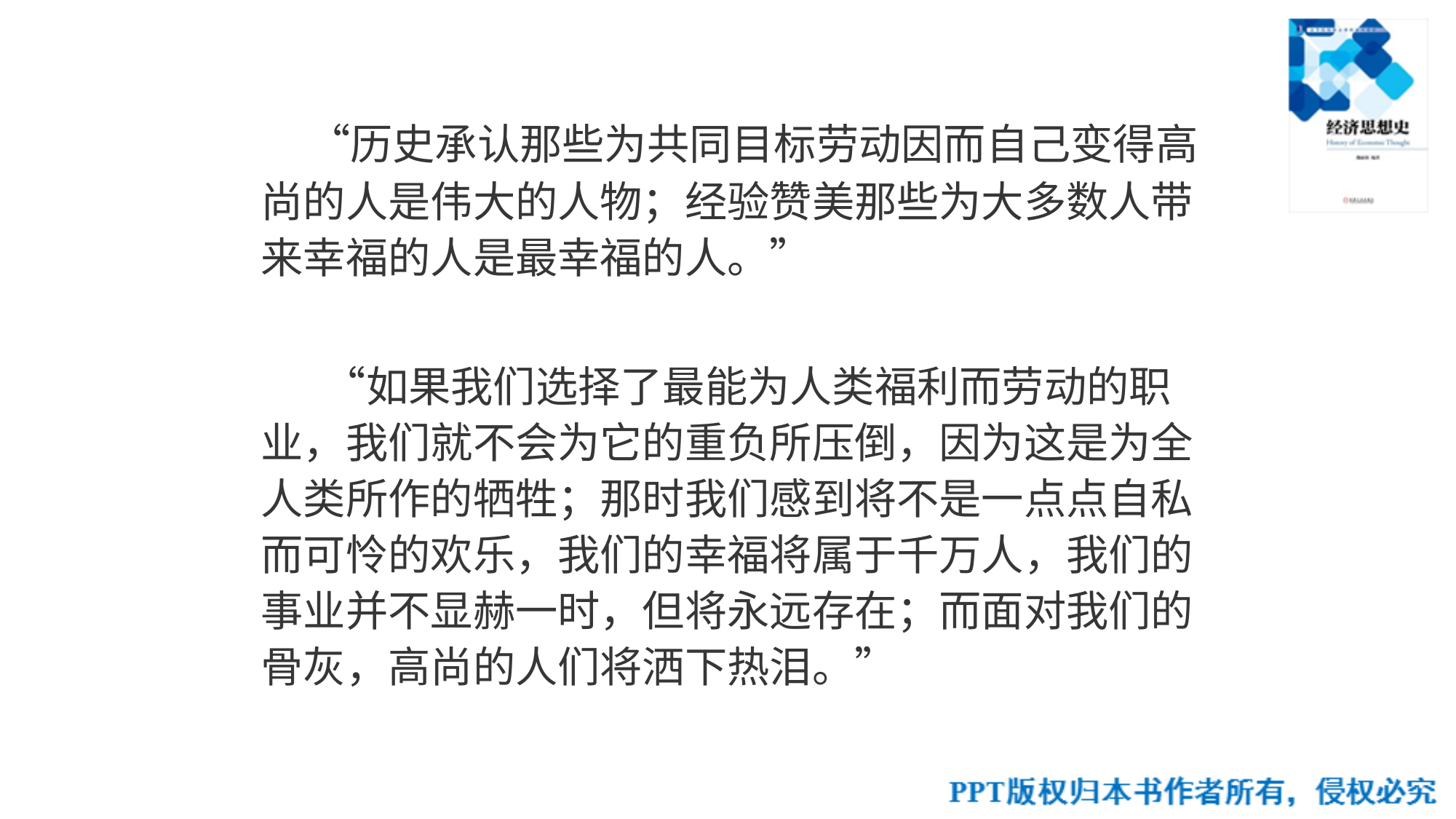

“历史承认那些为共同目标劳动因而自己变得高尚的人是伟大的人物；经验赞美那些为大多数人带来幸福的人是最幸福的人。”

　　  “如果我们选择了最能为人类福利而劳动的职业，我们就不会为它的重负所压倒，因为这是为全人类所作的牺牲；那时我们感到将不是一点点自私而可怜的欢乐，我们的幸福将属于千万人，我们的事业并不显赫一时，但将永远存在；而面对我们的骨灰，高尚的人们将洒下热泪。”